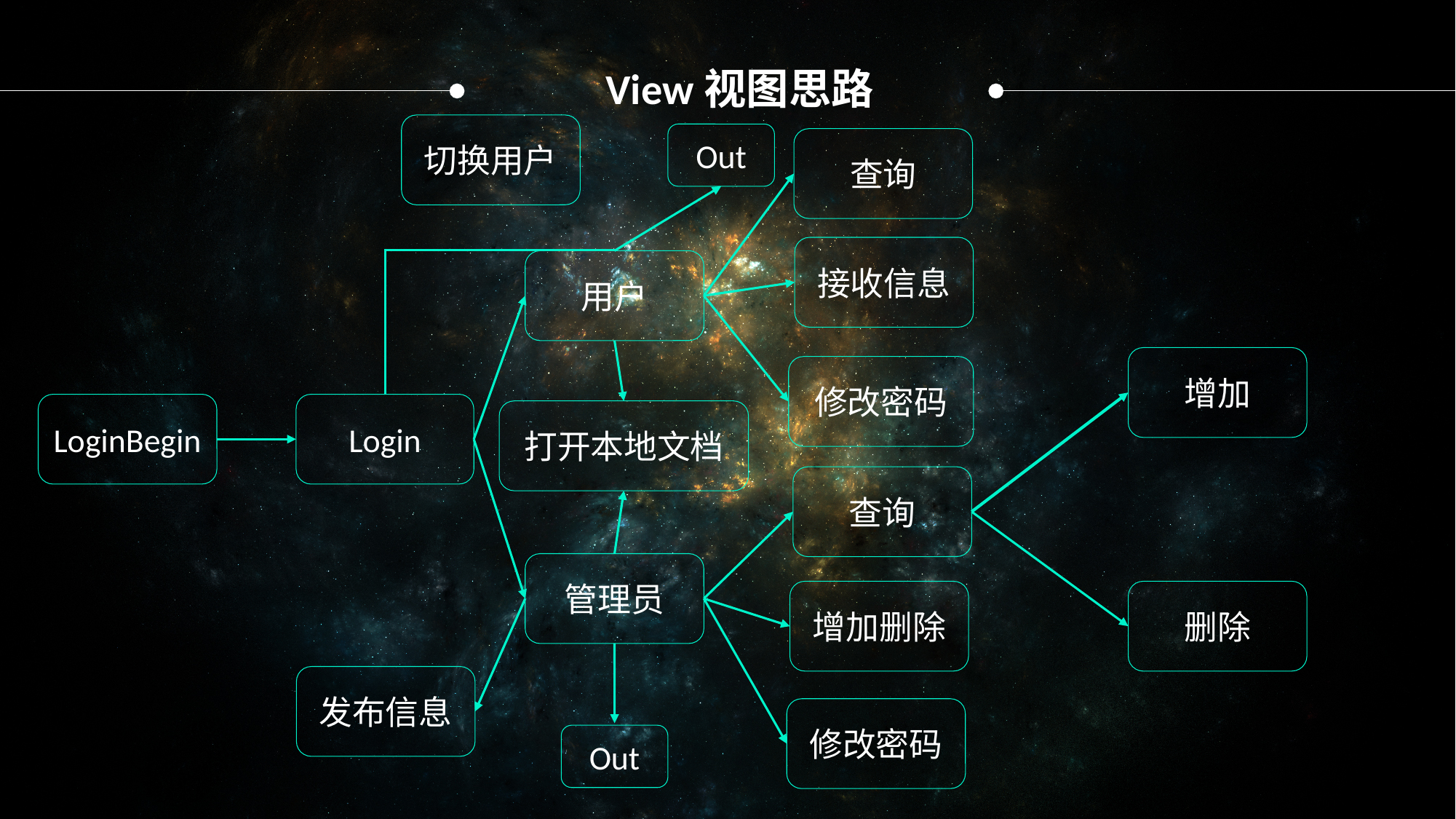

View视图思路
切换用户
Out
查询
接收信息
用户
增加
修改密码
LoginBegin
Login
打开本地文档
查询
管理员
增加删除
删除
发布信息
修改密码
Out